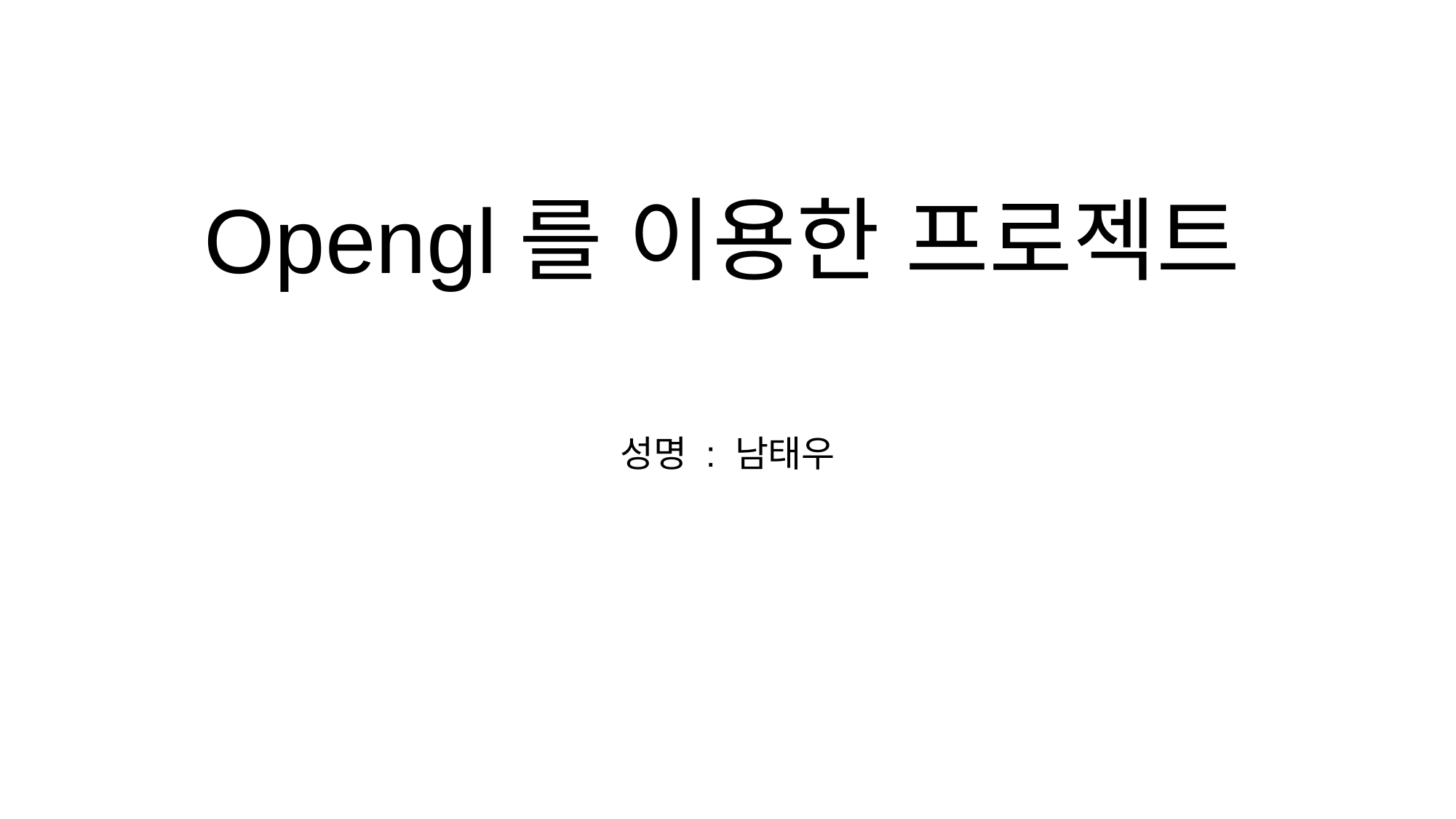

# Opengl를 이용한 프로젝트
성명 : 남태우